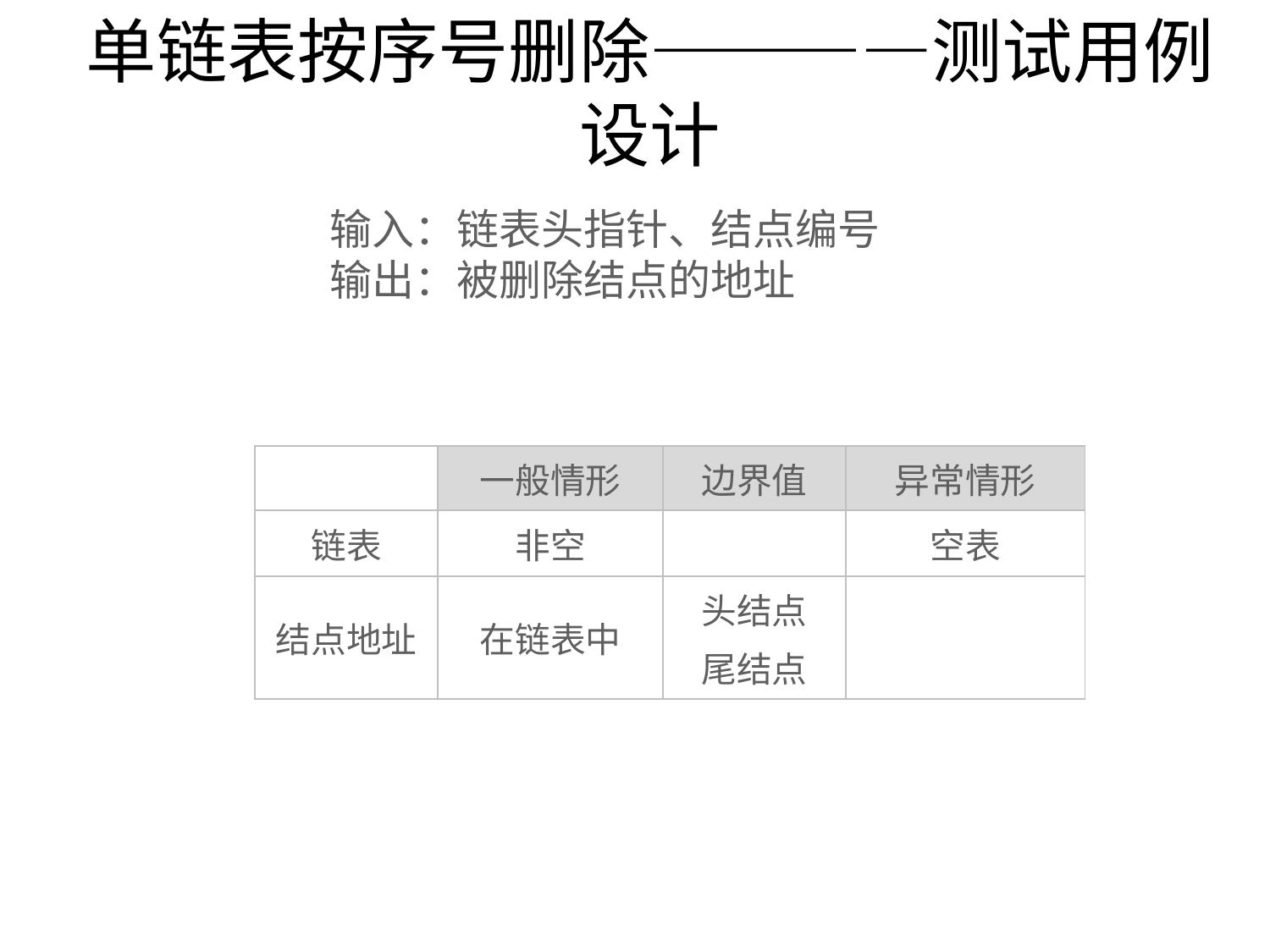

# 单链表按序号删除————测试用例设计
输入：链表头指针、结点编号
输出：被删除结点的地址
|  | 一般情形 | 边界值 | 异常情形 |
| --- | --- | --- | --- |
| 链表 | 非空 |  | 空表 |
| 结点地址 | 在链表中 | 头结点 尾结点 |  |
144